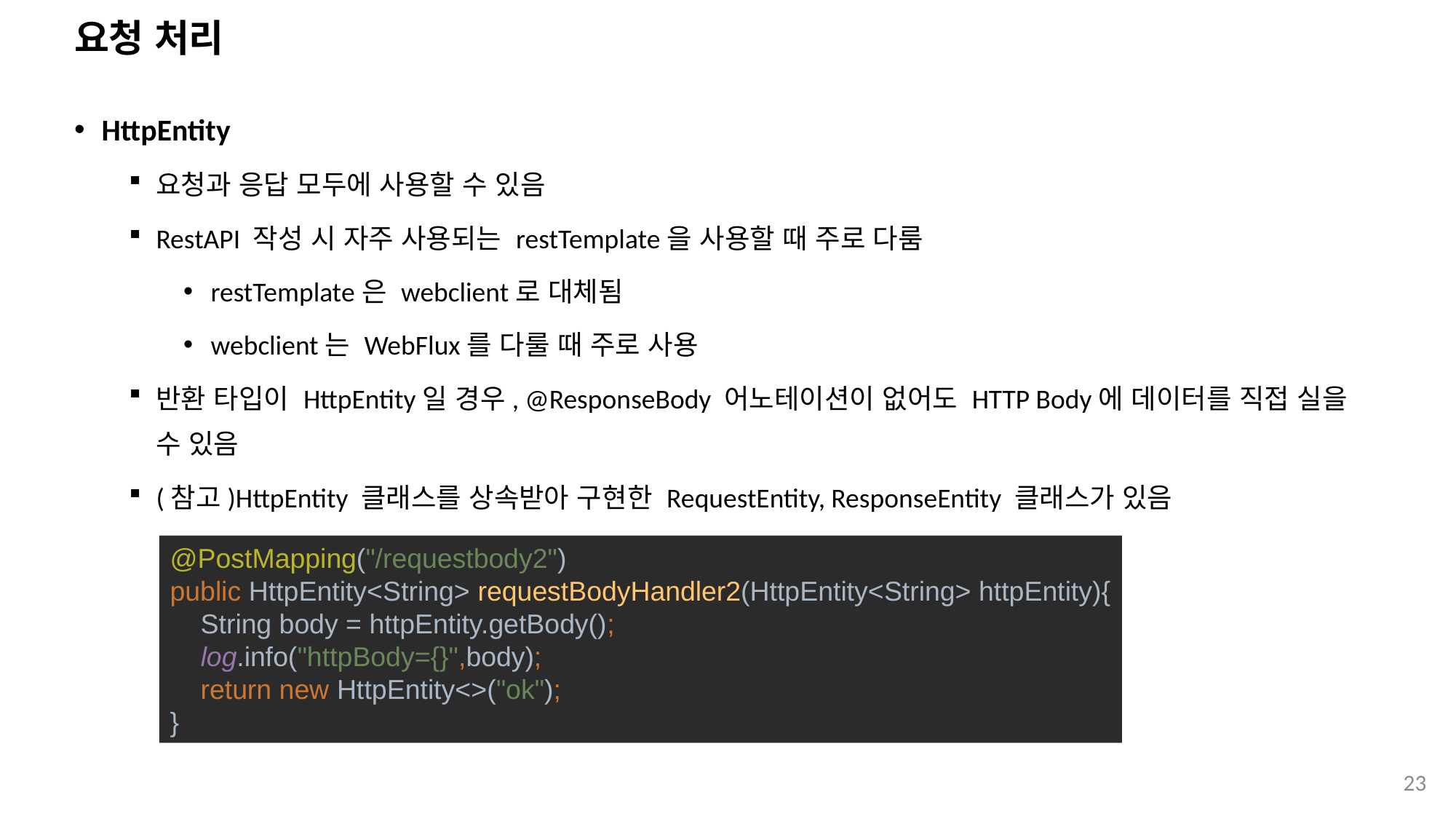

# 요청 처리
HttpEntity
요청과 응답 모두에 사용할 수 있음
RestAPI 작성 시 자주 사용되는 restTemplate을 사용할 때 주로 다룸
restTemplate은 webclient로 대체됨
webclient는 WebFlux를 다룰 때 주로 사용
반환 타입이 HttpEntity일 경우, @ResponseBody 어노테이션이 없어도 HTTP Body에 데이터를 직접 실을 수 있음
(참고)HttpEntity 클래스를 상속받아 구현한 RequestEntity, ResponseEntity 클래스가 있음
@PostMapping("/requestbody2")
public HttpEntity<String> requestBodyHandler2(HttpEntity<String> httpEntity){
    String body = httpEntity.getBody();
    log.info("httpBody={}",body);
    return new HttpEntity<>("ok");
}
23